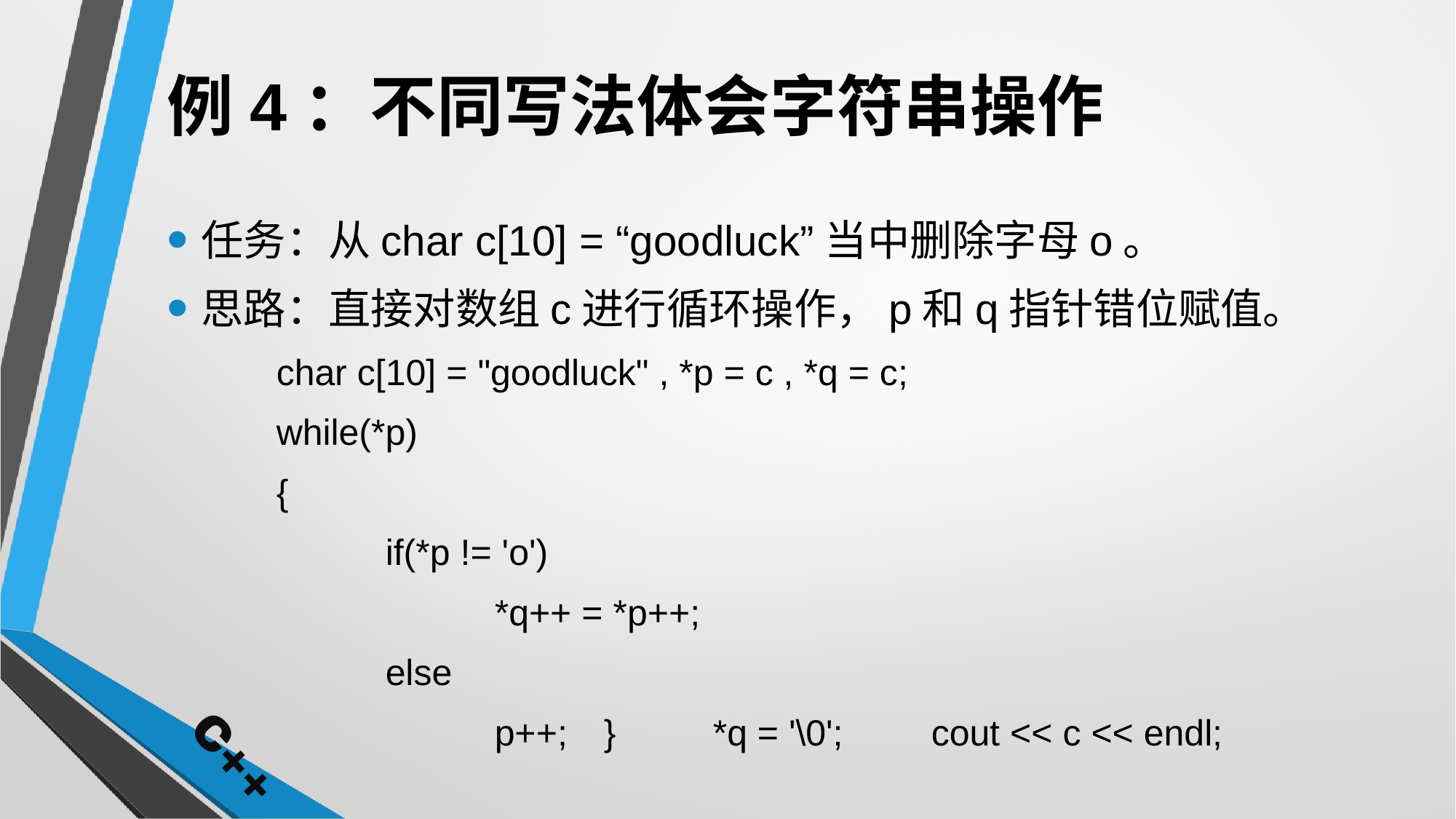

# 例4：不同写法体会字符串操作
任务：从char c[10] = “goodluck”当中删除字母o。
思路：直接对数组c进行循环操作，p和q指针错位赋值。
	char c[10] = "goodluck" , *p = c , *q = c;
	while(*p)
	{
		if(*p != 'o')
			*q++ = *p++;
		else
			p++;	}	*q = '\0';	cout << c << endl;